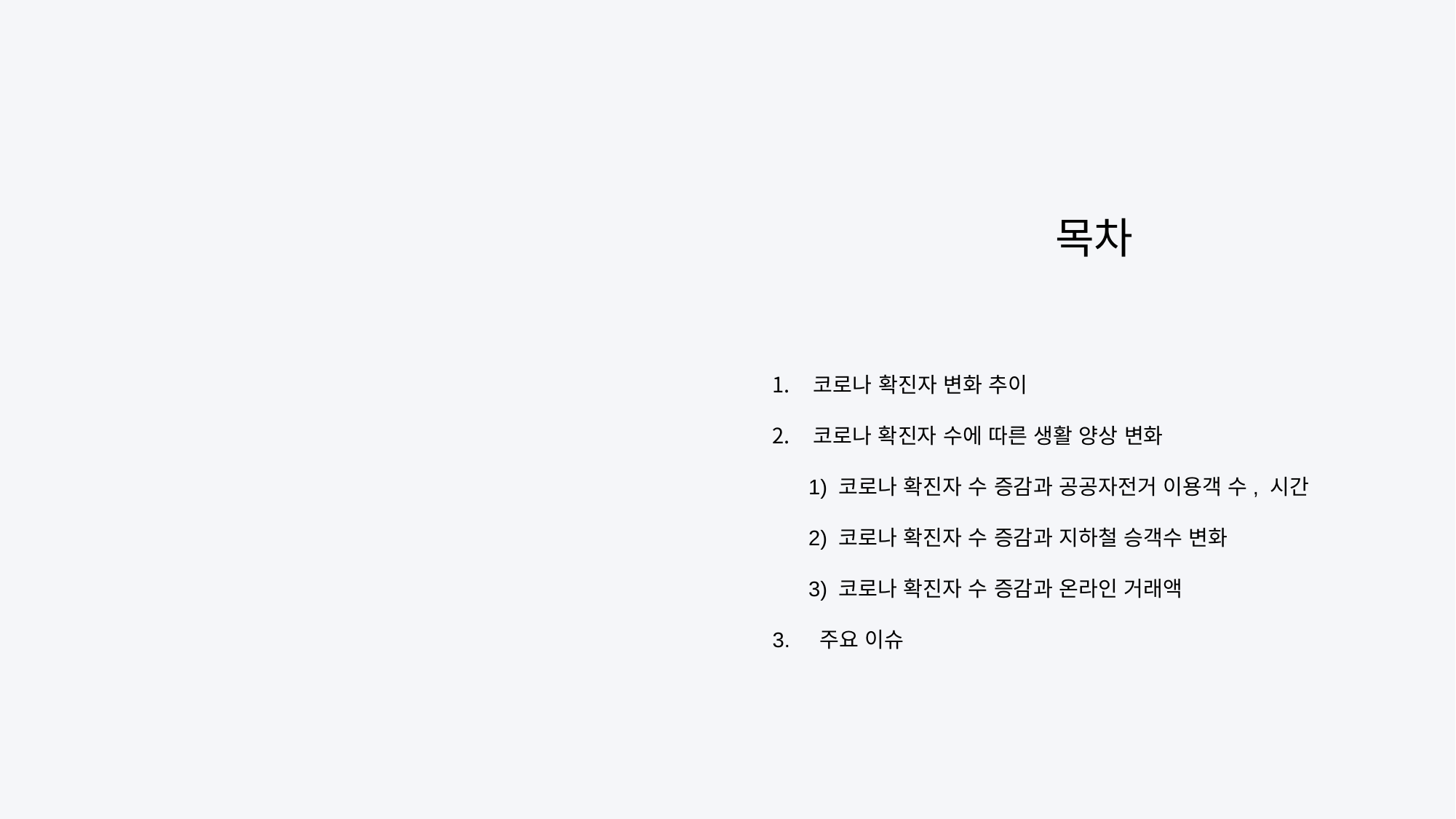

목차
코로나 확진자 변화 추이

코로나 확진자 수에 따른 생활 양상 변화

      1) 코로나 확진자 수 증감과 공공자전거 이용객 수, 시간

      2) 코로나 확진자 수 증감과 지하철 승객수 변화

      3) 코로나 확진자 수 증감과 온라인 거래액

3.    주요 이슈